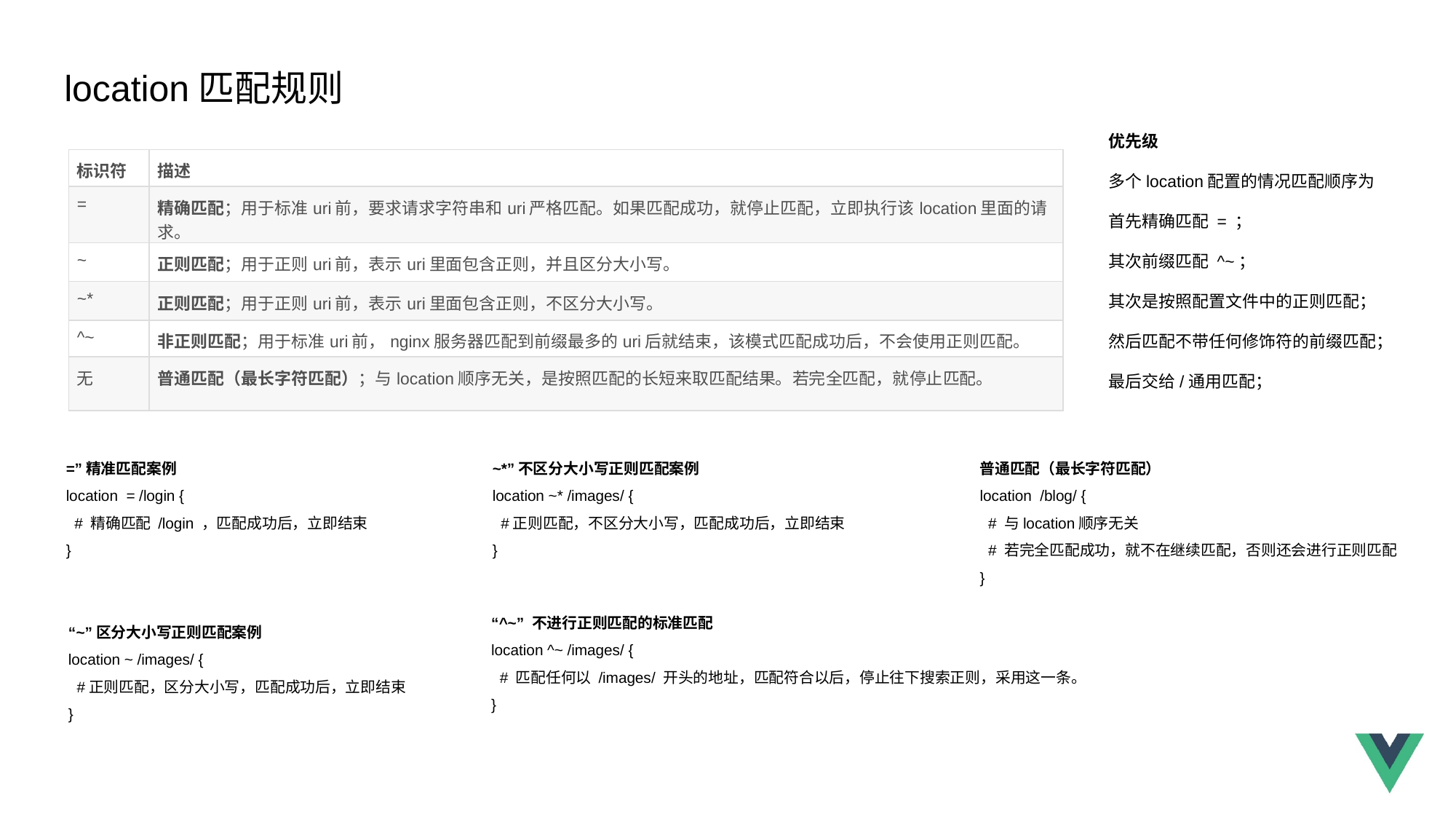

location匹配规则
优先级
多个location配置的情况匹配顺序为
首先精确匹配 = ；
其次前缀匹配 ^~；
其次是按照配置文件中的正则匹配；
然后匹配不带任何修饰符的前缀匹配；
最后交给/通用匹配；
| 标识符 | 描述 |
| --- | --- |
| = | 精确匹配；用于标准uri前，要求请求字符串和uri严格匹配。如果匹配成功，就停止匹配，立即执行该location里面的请求。 |
| ~ | 正则匹配；用于正则uri前，表示uri里面包含正则，并且区分大小写。 |
| ~\* | 正则匹配；用于正则uri前，表示uri里面包含正则，不区分大小写。 |
| ^~ | 非正则匹配；用于标准uri前，nginx服务器匹配到前缀最多的uri后就结束，该模式匹配成功后，不会使用正则匹配。 |
| 无 | 普通匹配（最长字符匹配）；与location顺序无关，是按照匹配的长短来取匹配结果。若完全匹配，就停止匹配。 |
=”精准匹配案例
location  = /login {
  # 精确匹配 /login ，匹配成功后，立即结束
}
~*”不区分大小写正则匹配案例
location ~* /images/ {
  #正则匹配，不区分大小写，匹配成功后，立即结束
}
普通匹配（最长字符匹配）
location  /blog/ {
  # 与location顺序无关
  # 若完全匹配成功，就不在继续匹配，否则还会进行正则匹配
}
“^~” 不进行正则匹配的标准匹配
location ^~ /images/ {
  # 匹配任何以 /images/ 开头的地址，匹配符合以后，停止往下搜索正则，采用这一条。
}
“~”区分大小写正则匹配案例
location ~ /images/ {
  #正则匹配，区分大小写，匹配成功后，立即结束
}